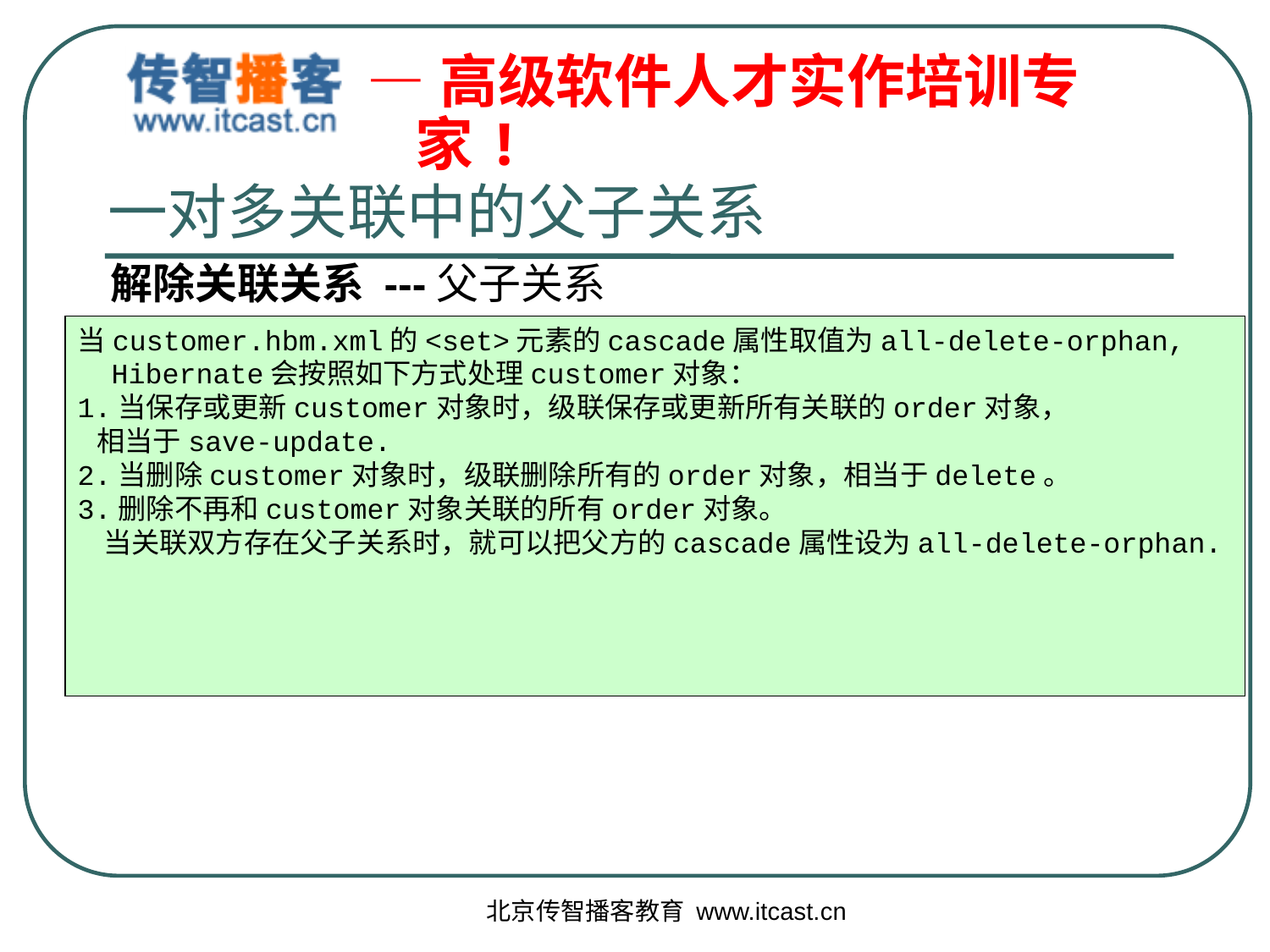

# 一对多关联中的父子关系
    解除关联关系 ---父子关系
当customer.hbm.xml的<set>元素的cascade属性取值为all-delete-orphan,
  Hibernate会按照如下方式处理customer对象：
1.当保存或更新customer对象时，级联保存或更新所有关联的order对象，
  相当于save-update.
2.当删除customer对象时，级联删除所有的order对象，相当于delete。
3.删除不再和customer对象关联的所有order对象。
   当关联双方存在父子关系时，就可以把父方的cascade属性设为all-delete-orphan.

北京传智播客教育 www.itcast.cn